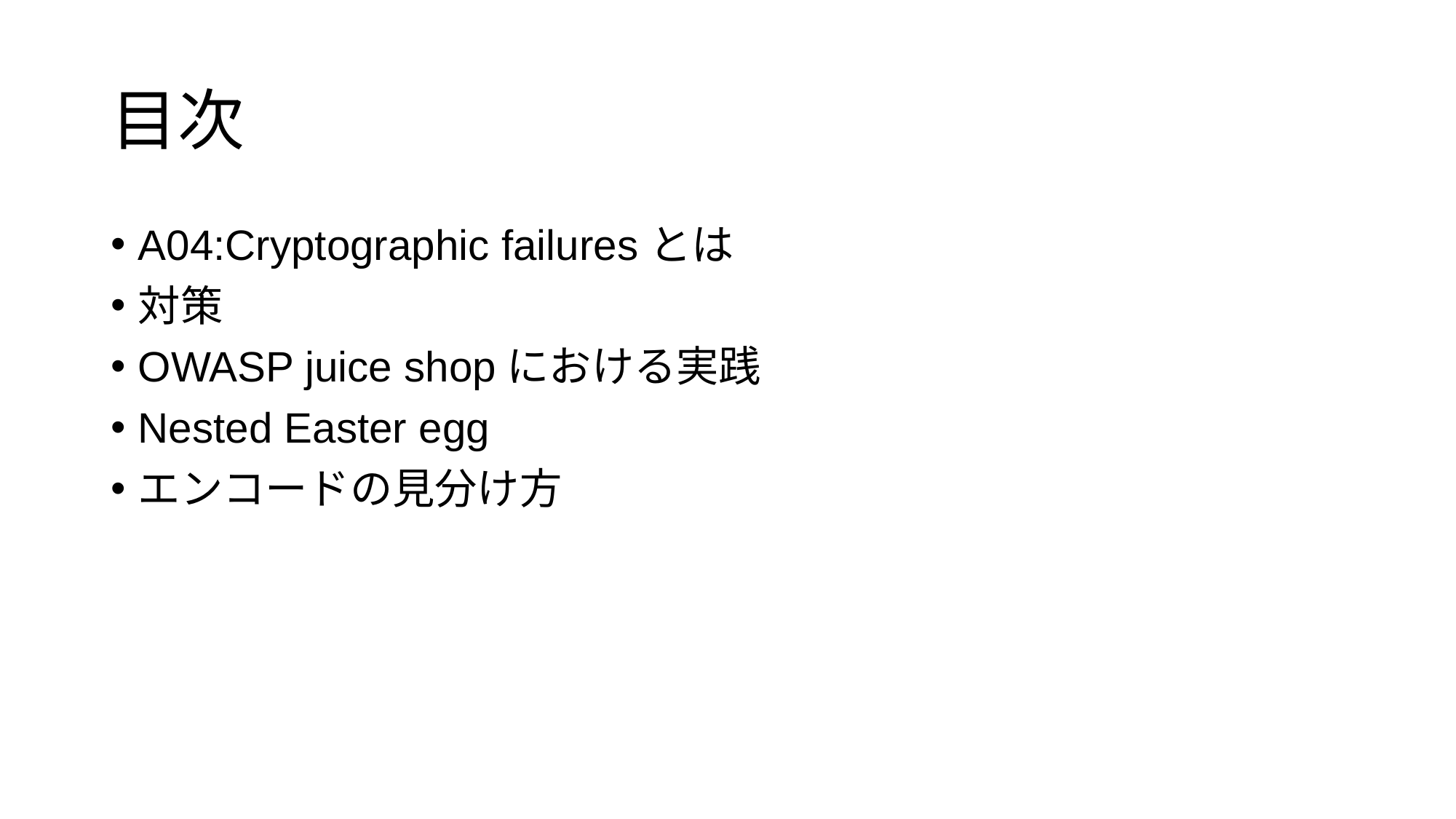

# 目次
A04:Cryptographic failuresとは
対策
OWASP juice shopにおける実践
Nested Easter egg
エンコードの見分け方